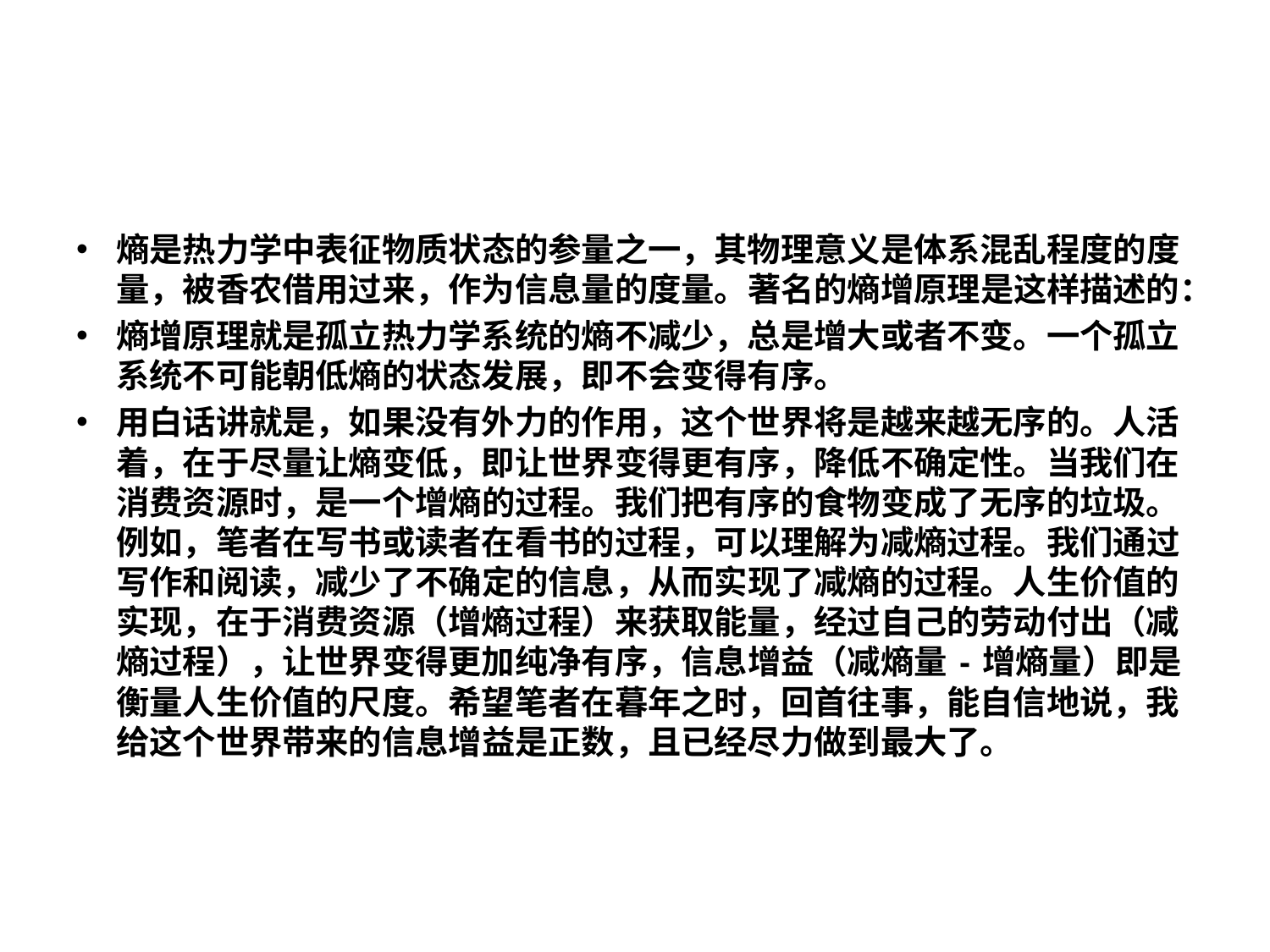

#
熵是热力学中表征物质状态的参量之一，其物理意义是体系混乱程度的度量，被香农借用过来，作为信息量的度量。著名的熵增原理是这样描述的：
熵增原理就是孤立热力学系统的熵不减少，总是增大或者不变。一个孤立系统不可能朝低熵的状态发展，即不会变得有序。
用白话讲就是，如果没有外力的作用，这个世界将是越来越无序的。人活着，在于尽量让熵变低，即让世界变得更有序，降低不确定性。当我们在消费资源时，是一个增熵的过程。我们把有序的食物变成了无序的垃圾。例如，笔者在写书或读者在看书的过程，可以理解为减熵过程。我们通过写作和阅读，减少了不确定的信息，从而实现了减熵的过程。人生价值的实现，在于消费资源（增熵过程）来获取能量，经过自己的劳动付出（减熵过程），让世界变得更加纯净有序，信息增益（减熵量 - 增熵量）即是衡量人生价值的尺度。希望笔者在暮年之时，回首往事，能自信地说，我给这个世界带来的信息增益是正数，且已经尽力做到最大了。